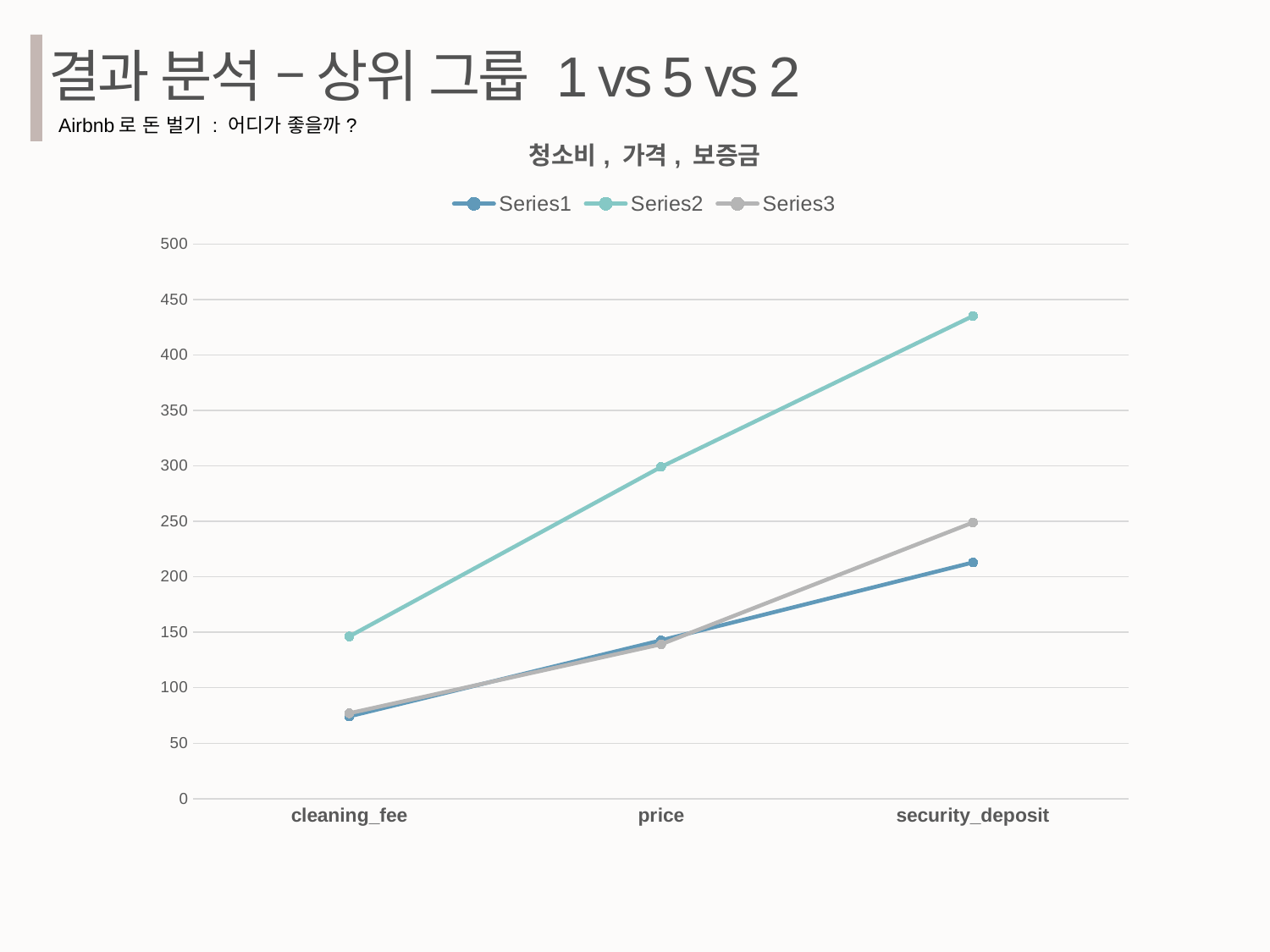

결과 분석 – 상위 그룹 1 vs 5 vs 2
Airbnb로 돈 벌기 : 어디가 좋을까?

### Chart: 청소비, 가격, 보증금

| Category |  |  |  |
|---|---|---|---|
| cleaning_fee | 74.16 | 146.23 | 76.97 |
| price | 142.71 | 299.07 | 139.15 |
| security_deposit | 212.9 | 435.12 | 248.94 |